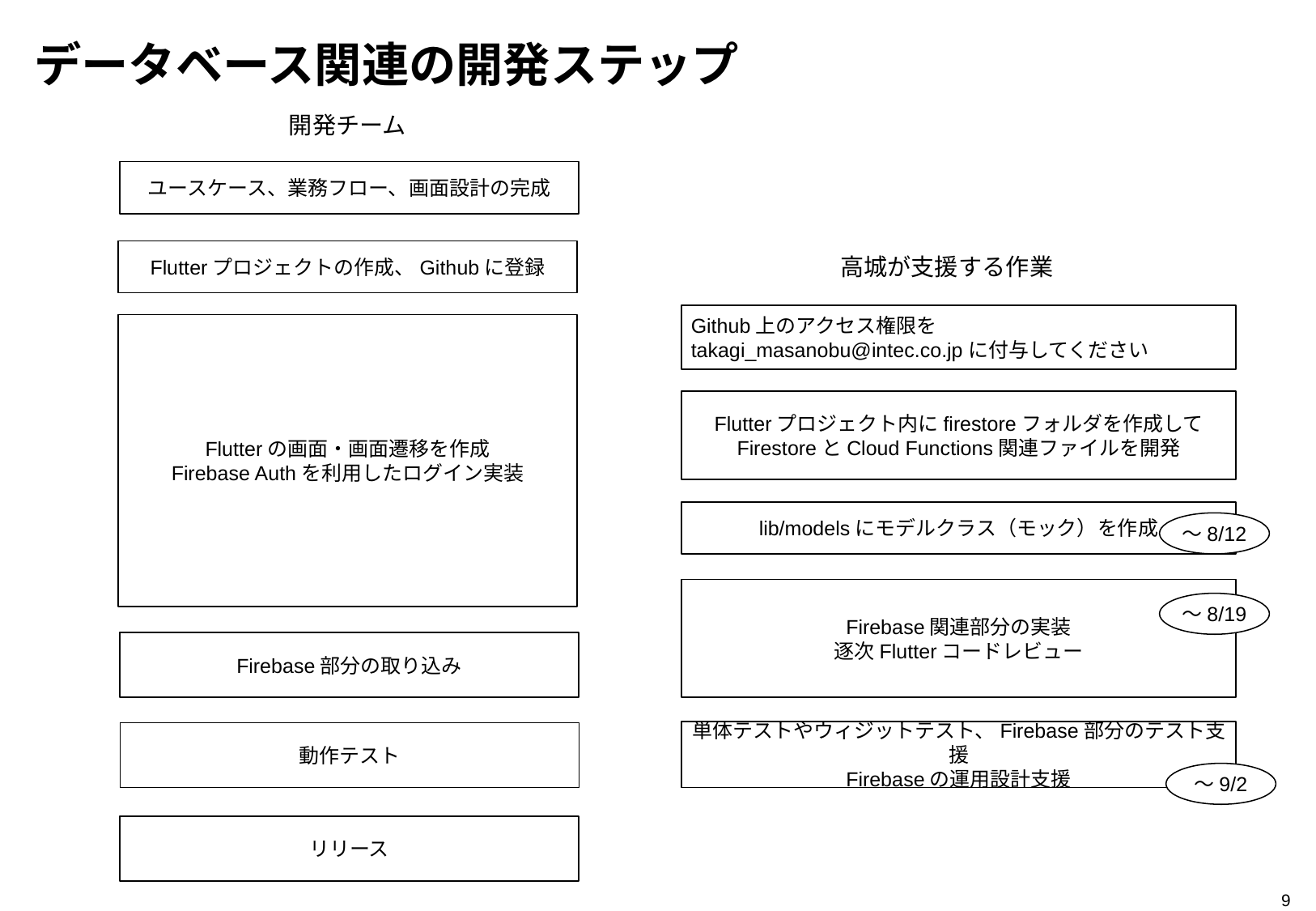

# データベース関連の開発ステップ
開発チーム
ユースケース、業務フロー、画面設計の完成
Flutterプロジェクトの作成、Githubに登録
高城が支援する作業
Github上のアクセス権限を
takagi_masanobu@intec.co.jpに付与してください
Flutterの画面・画面遷移を作成
Firebase Authを利用したログイン実装
Flutterプロジェクト内にfirestoreフォルダを作成して
FirestoreとCloud Functions関連ファイルを開発
lib/modelsにモデルクラス（モック）を作成
〜8/12
Firebase関連部分の実装
逐次Flutterコードレビュー
〜8/19
Firebase部分の取り込み
単体テストやウィジットテスト、Firebase部分のテスト支援
Firebaseの運用設計支援
動作テスト
〜9/2
リリース